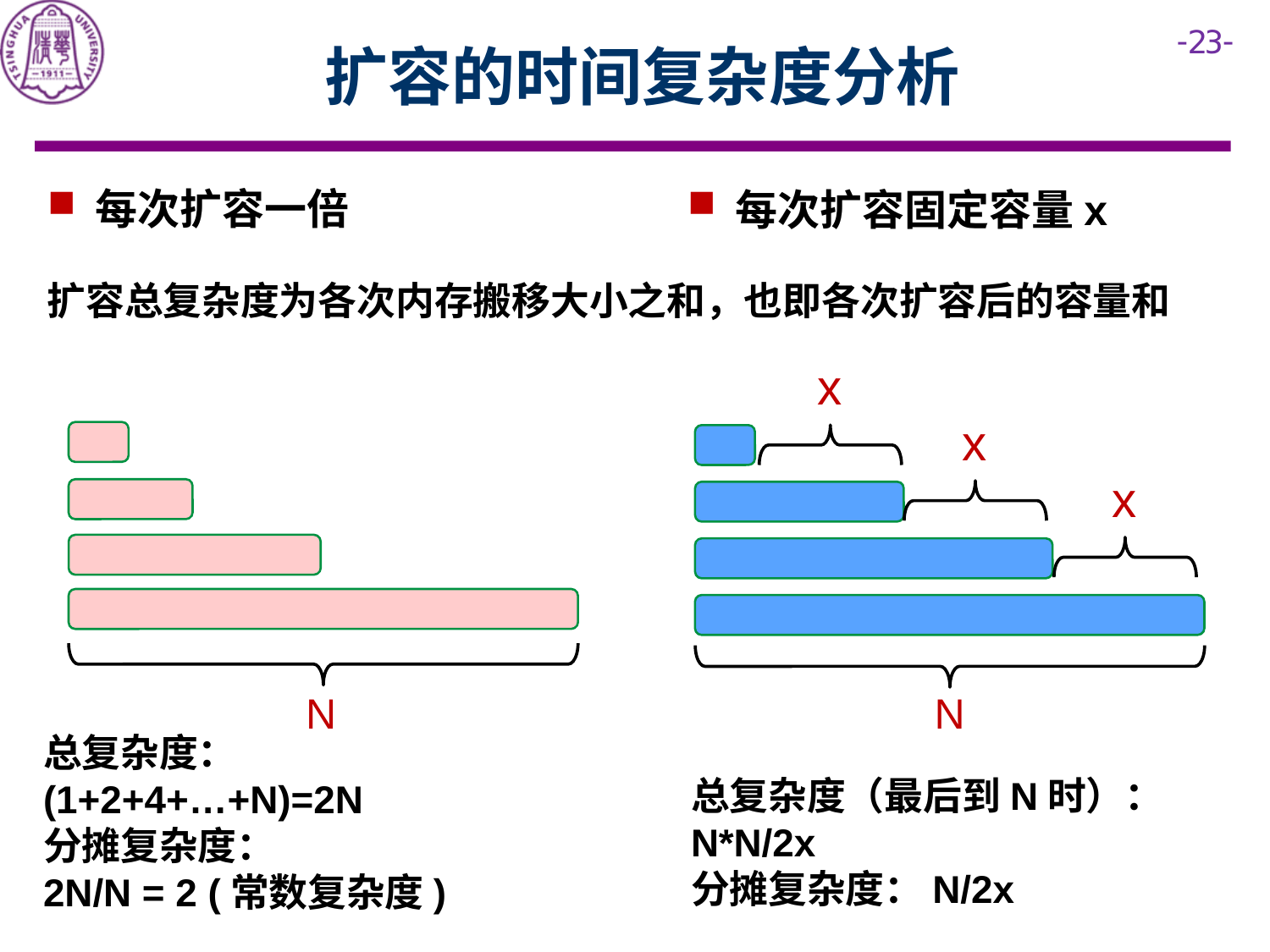

# 扩容的时间复杂度分析
每次扩容一倍
每次扩容固定容量x
扩容总复杂度为各次内存搬移大小之和，也即各次扩容后的容量和
x

x

x

N

N
总复杂度：
(1+2+4+…+N)=2N
分摊复杂度：
2N/N = 2 (常数复杂度)
总复杂度（最后到N时）：N*N/2x
分摊复杂度：N/2x